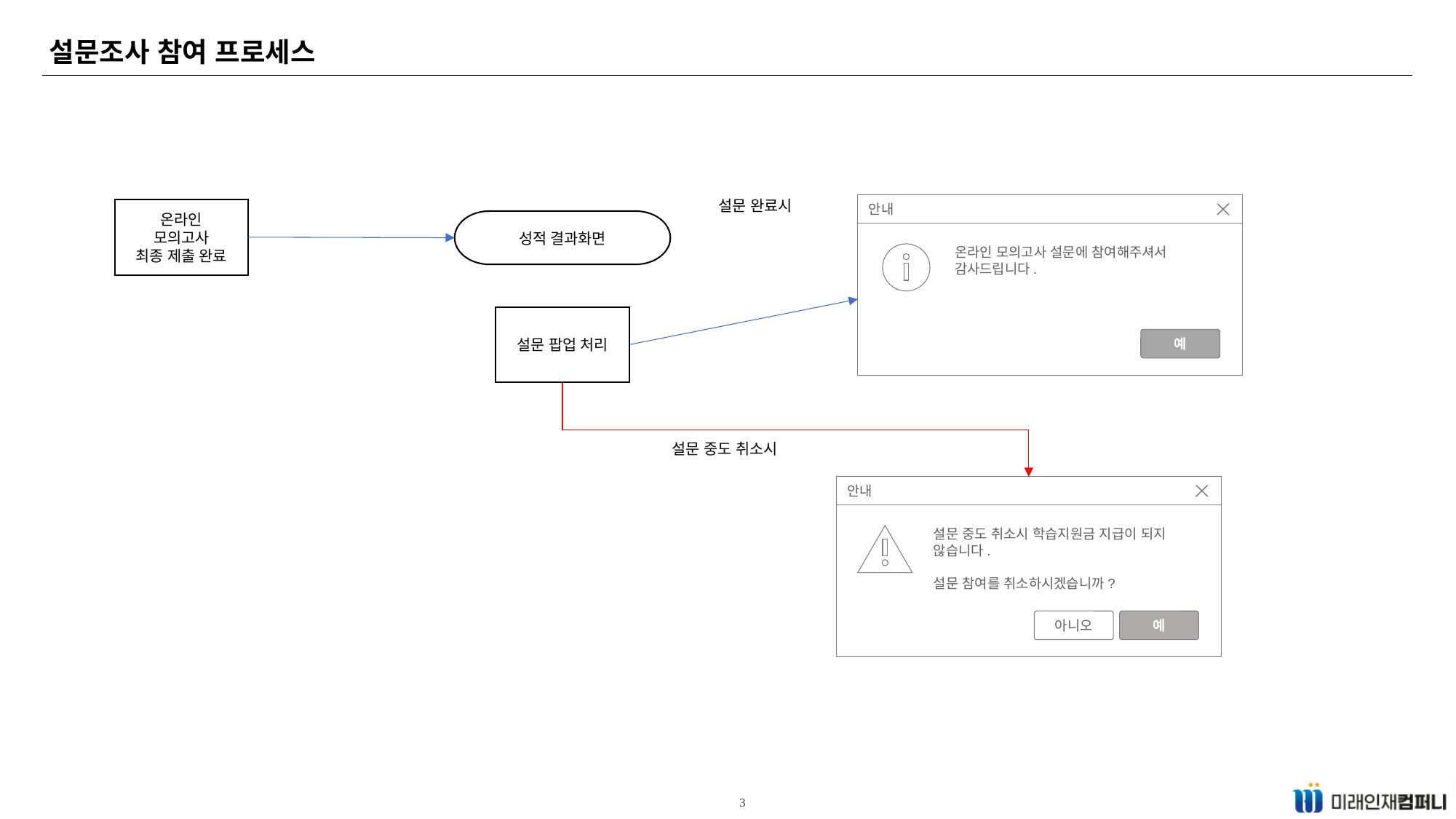

# 설문조사 참여 프로세스
설문 완료시
안내

온라인 모의고사 설문에 참여해주셔서 감사드립니다.

예
온라인
모의고사
최종 제출 완료
성적 결과화면
설문 팝업 처리
설문 중도 취소시
안내

설문 중도 취소시 학습지원금 지급이 되지 않습니다.

설문 참여를 취소하시겠습니까?

Abort
아니오
예
3